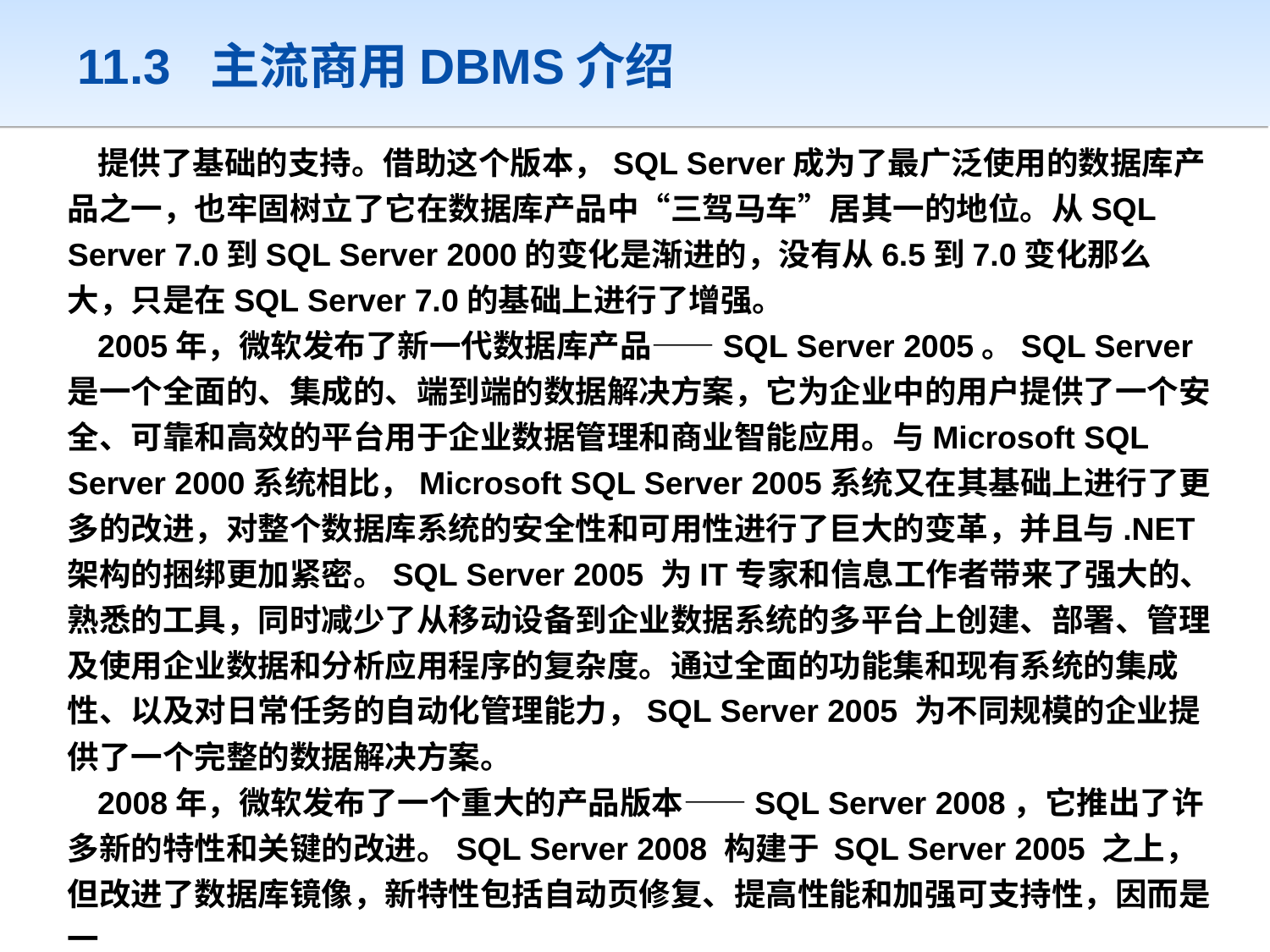

# 11.3  主流商用DBMS介绍
提供了基础的支持。借助这个版本，SQL Server成为了最广泛使用的数据库产品之一，也牢固树立了它在数据库产品中“三驾马车”居其一的地位。从SQL Server 7.0到SQL Server 2000的变化是渐进的，没有从6.5到7.0变化那么大，只是在SQL Server 7.0的基础上进行了增强。
2005年，微软发布了新一代数据库产品——SQL Server 2005。SQL Server 是一个全面的、集成的、端到端的数据解决方案，它为企业中的用户提供了一个安全、可靠和高效的平台用于企业数据管理和商业智能应用。与Microsoft SQL Server 2000系统相比，Microsoft SQL Server 2005系统又在其基础上进行了更多的改进，对整个数据库系统的安全性和可用性进行了巨大的变革，并且与.NET架构的捆绑更加紧密。SQL Server 2005 为IT专家和信息工作者带来了强大的、熟悉的工具，同时减少了从移动设备到企业数据系统的多平台上创建、部署、管理及使用企业数据和分析应用程序的复杂度。通过全面的功能集和现有系统的集成性、以及对日常任务的自动化管理能力，SQL Server 2005 为不同规模的企业提供了一个完整的数据解决方案。
2008年，微软发布了一个重大的产品版本——SQL Server 2008，它推出了许多新的特性和关键的改进。SQL Server 2008 构建于 SQL Server 2005 之上，但改进了数据库镜像，新特性包括自动页修复、提高性能和加强可支持性，因而是一